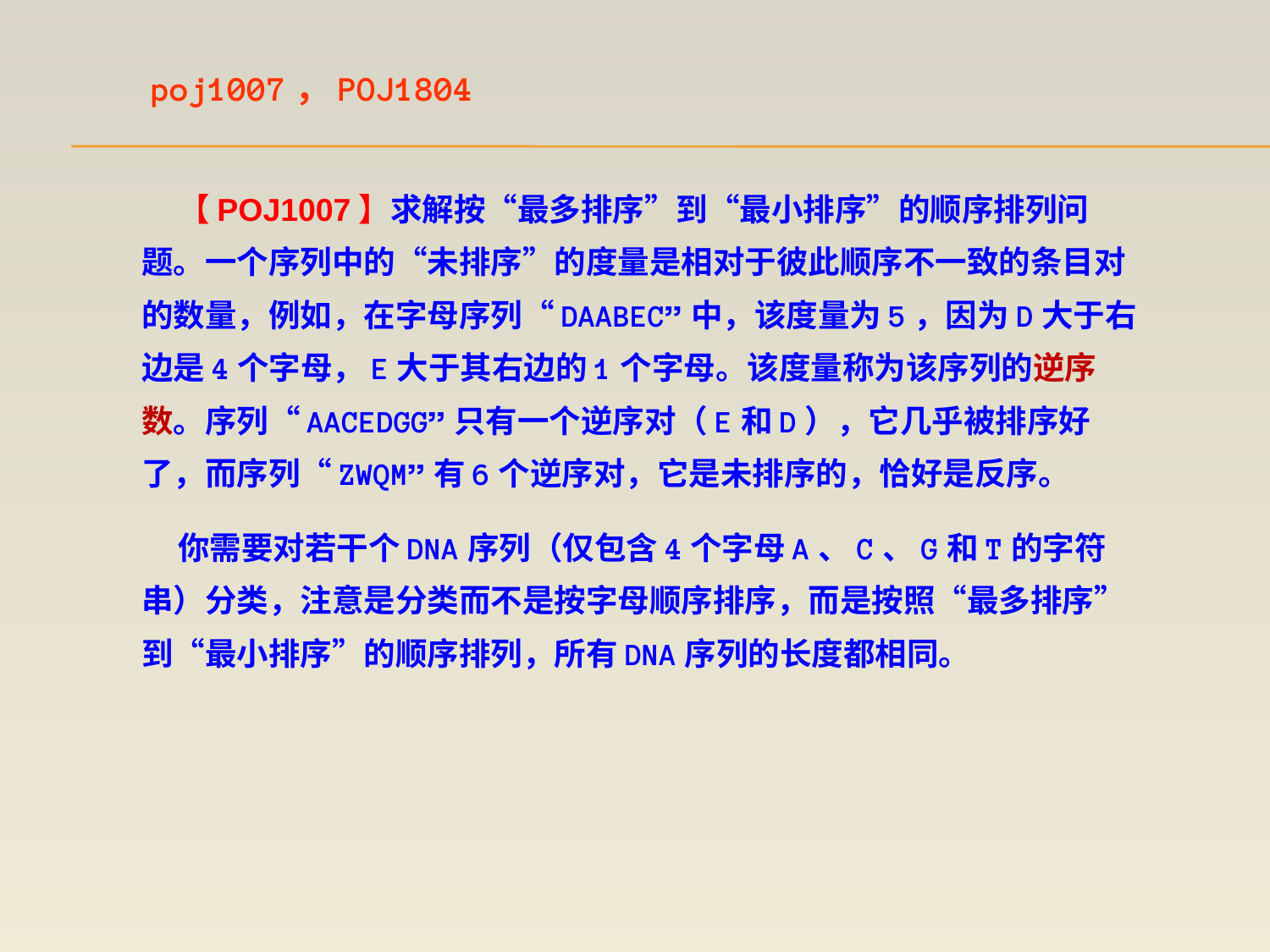

poj1007，POJ1804
    【POJ1007】求解按“最多排序”到“最小排序”的顺序排列问题。一个序列中的“未排序”的度量是相对于彼此顺序不一致的条目对的数量，例如，在字母序列“DAABEC”中，该度量为5，因为D大于右边是4个字母，E大于其右边的1个字母。该度量称为该序列的逆序数。序列“AACEDGG”只有一个逆序对（E和D），它几乎被排序好了，而序列“ZWQM”有6个逆序对，它是未排序的，恰好是反序。
    你需要对若干个DNA序列（仅包含4个字母A、C、G和T的字符串）分类，注意是分类而不是按字母顺序排序，而是按照“最多排序”到“最小排序”的顺序排列，所有DNA序列的长度都相同。